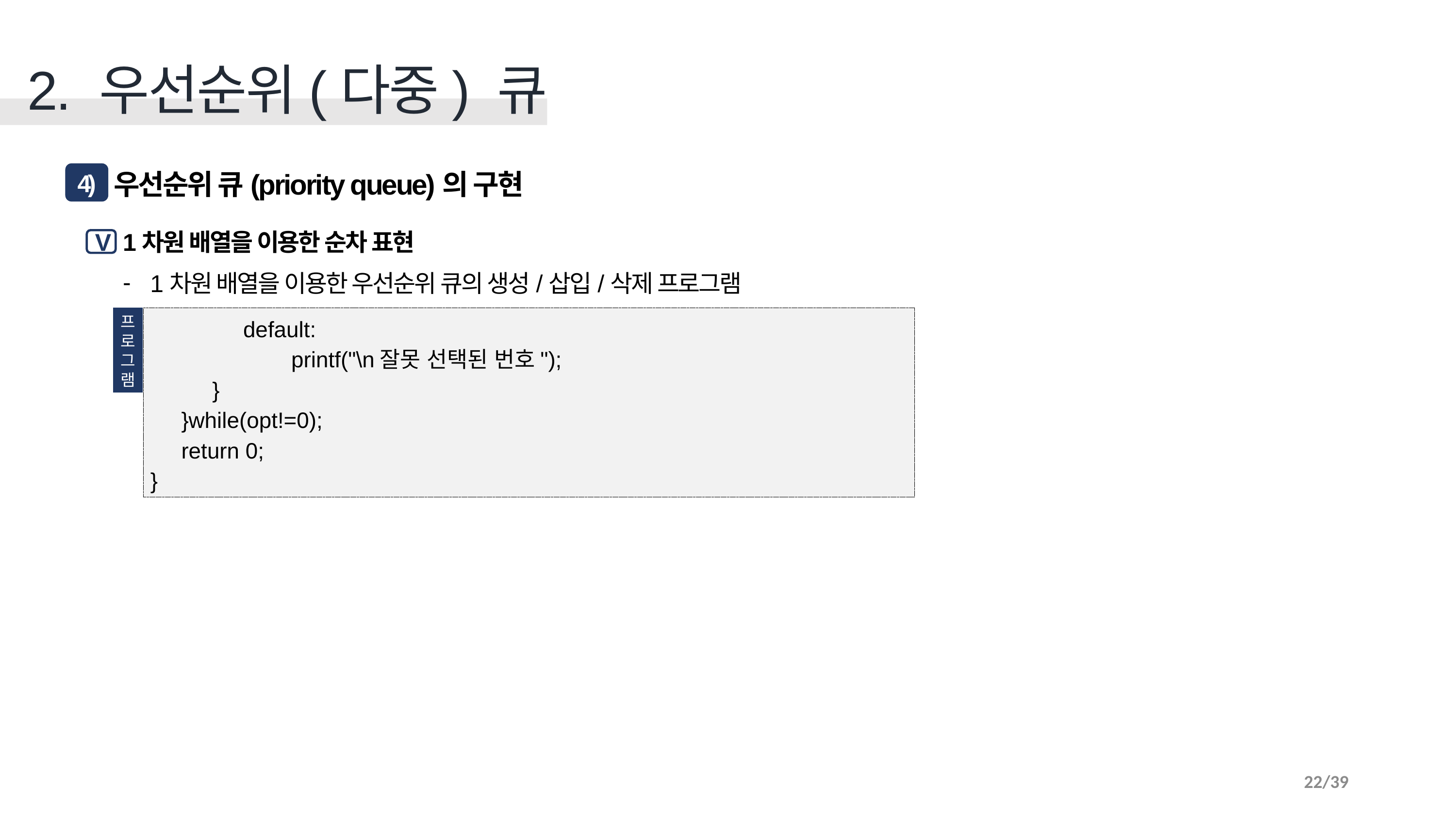

2. 우선순위(다중) 큐

 우선순위 큐(priority queue)의 구현
4)
1차원 배열을 이용한 순차 표현

1차원 배열을 이용한 우선순위 큐의 생성/삽입/삭제 프로그램
V
프
로
그
램
               default:
	           printf("\n잘못 선택된 번호");
          }
     }while(opt!=0);
     return 0;
}
22/39